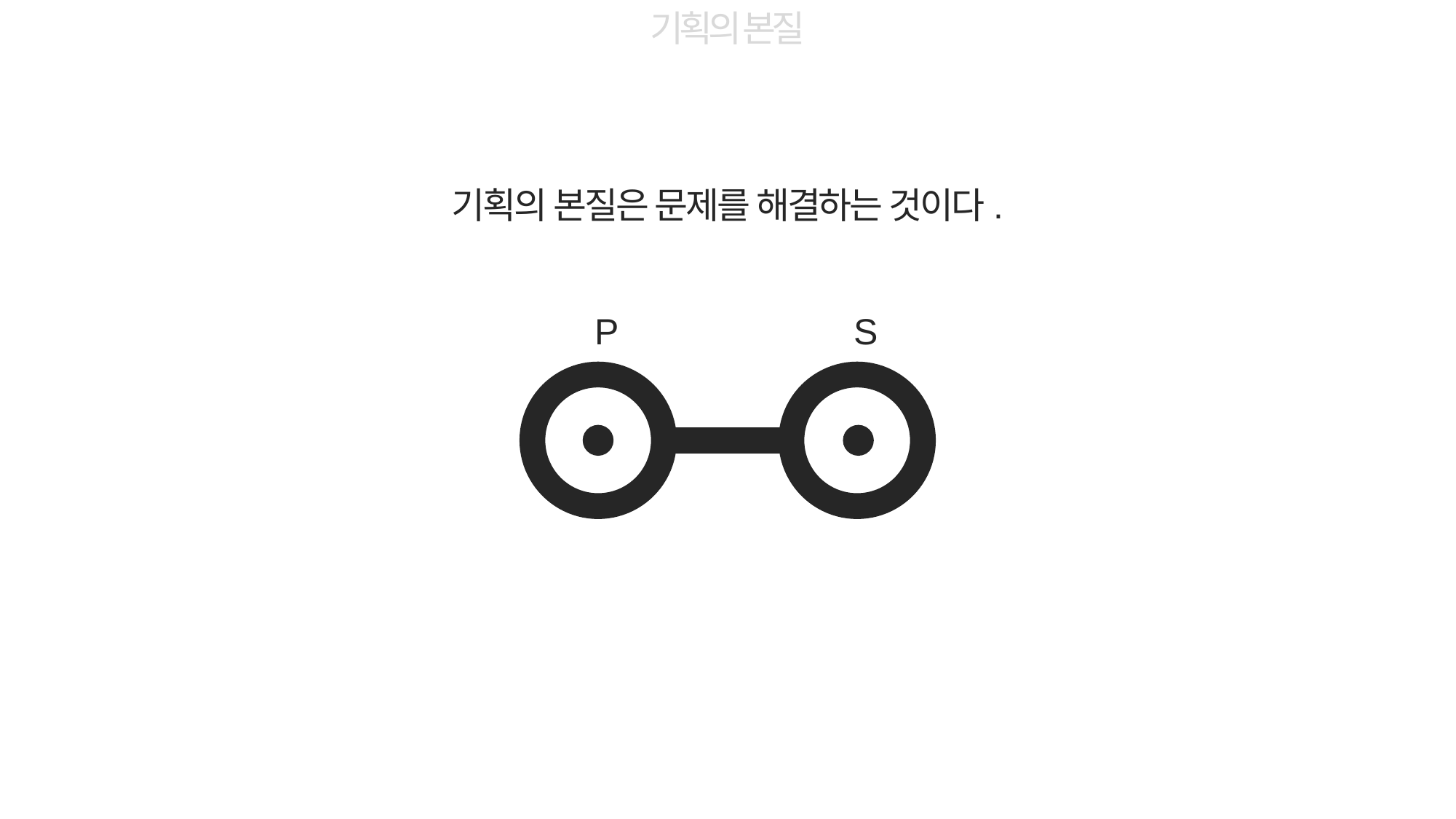

기획의 본질
기획의 본질은 문제를 해결하는 것이다.
P
S